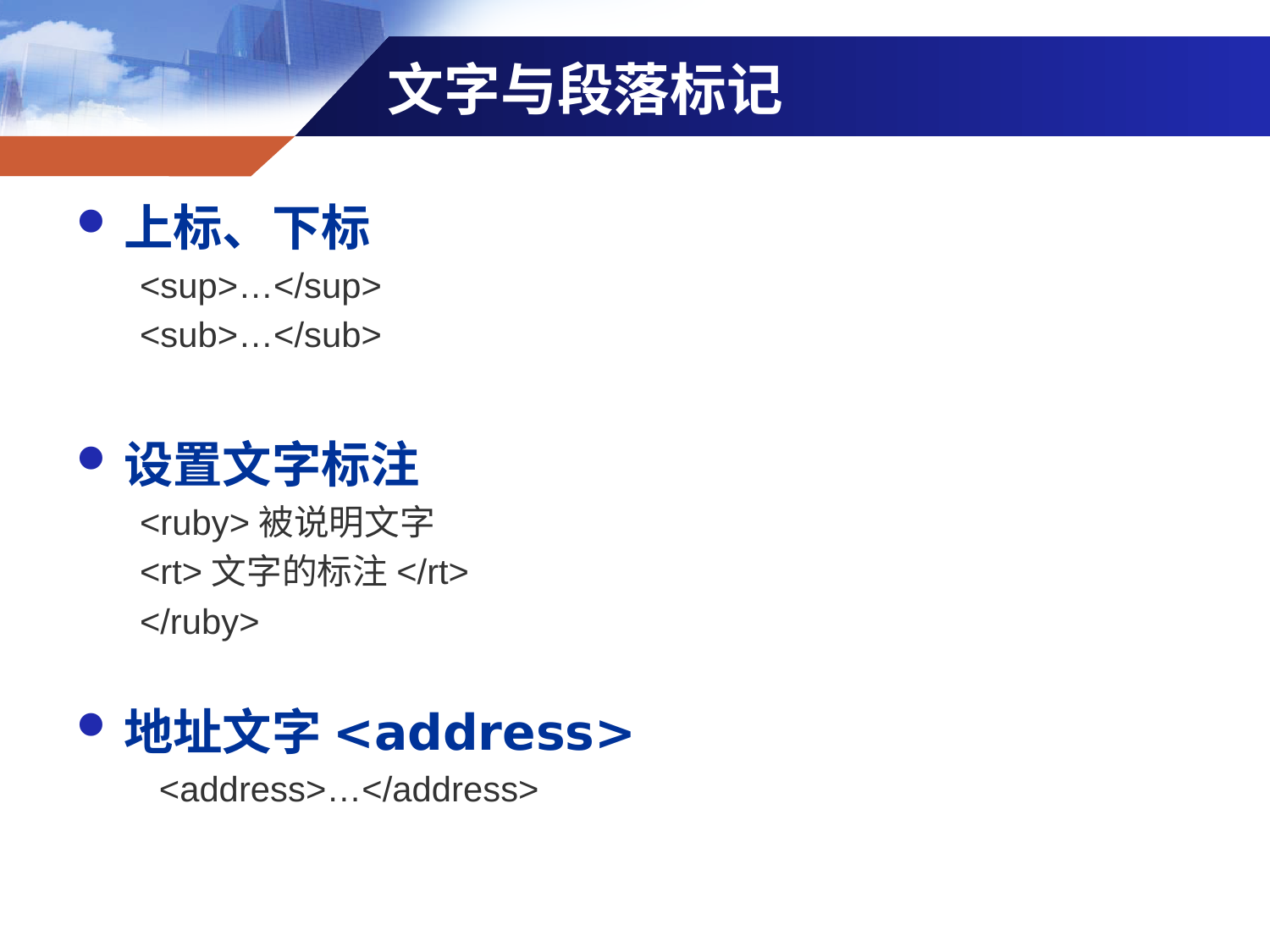

# 文字与段落标记
上标、下标
<sup>…</sup>
<sub>…</sub>

设置文字标注
<ruby>被说明文字
<rt>文字的标注</rt>
</ruby>

地址文字<address>
  <address>…</address>